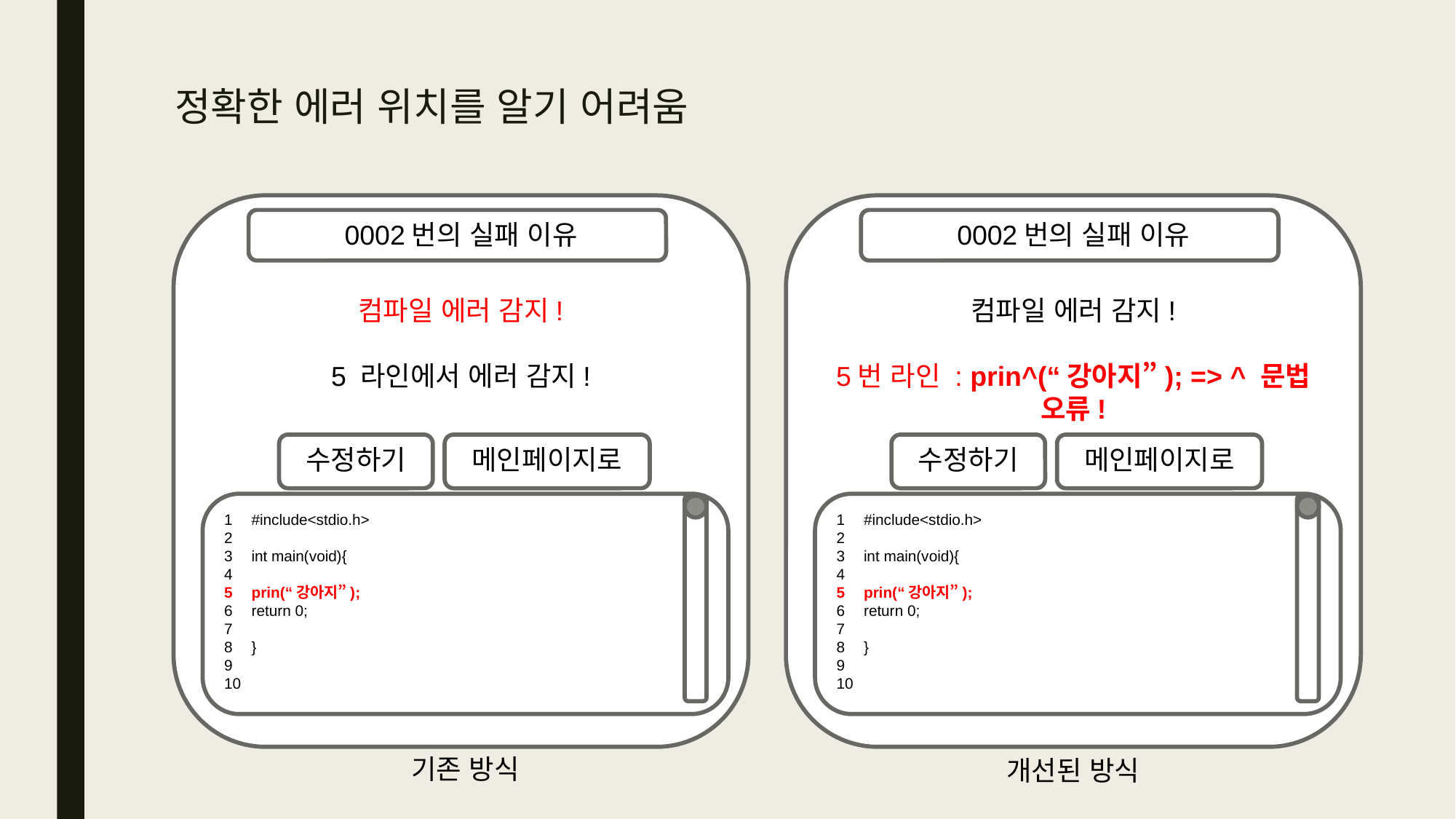

# 정확한 에러 위치를 알기 어려움

컴파일 에러 감지!

5 라인에서 에러 감지!

컴파일 에러 감지!

5번 라인 : prin^(“강아지”); => ^ 문법 오류!

 0002번의 실패 이유
 0002번의 실패 이유

수정하기

메인페이지로

수정하기

메인페이지로

#include<stdio.h>
2
int main(void){
4
prin(“강아지”);
return 0;
7
}
9
10

#include<stdio.h>
2
int main(void){
4
prin(“강아지”);
return 0;
7
}
9
10

기존 방식
개선된 방식